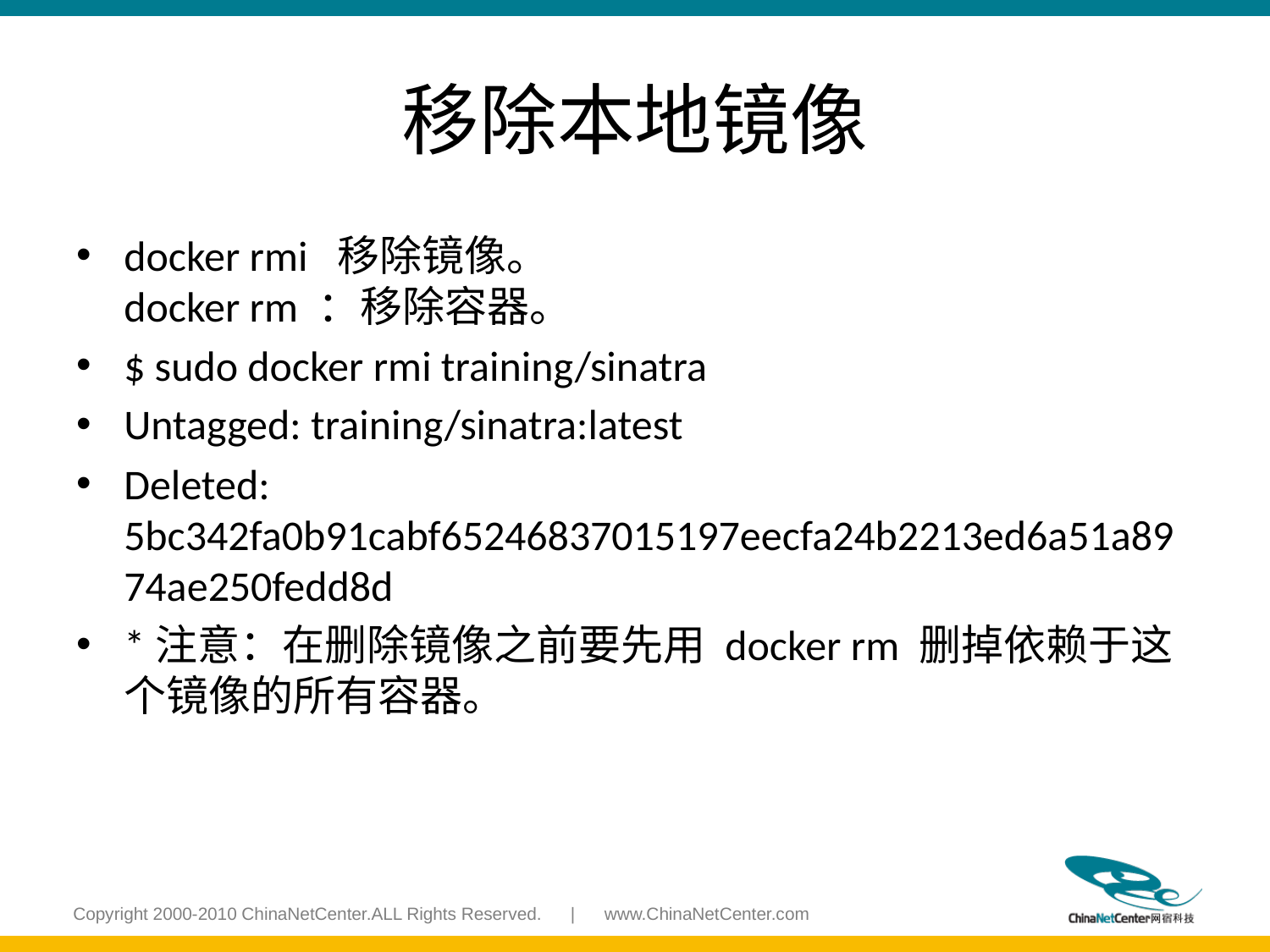

# 移除本地镜像
docker rmi  移除镜像。
docker rm ：移除容器。
$ sudo docker rmi training/sinatra
Untagged: training/sinatra:latest
Deleted: 5bc342fa0b91cabf65246837015197eecfa24b2213ed6a51a8974ae250fedd8d
*注意：在删除镜像之前要先用 docker rm 删掉依赖于这个镜像的所有容器。